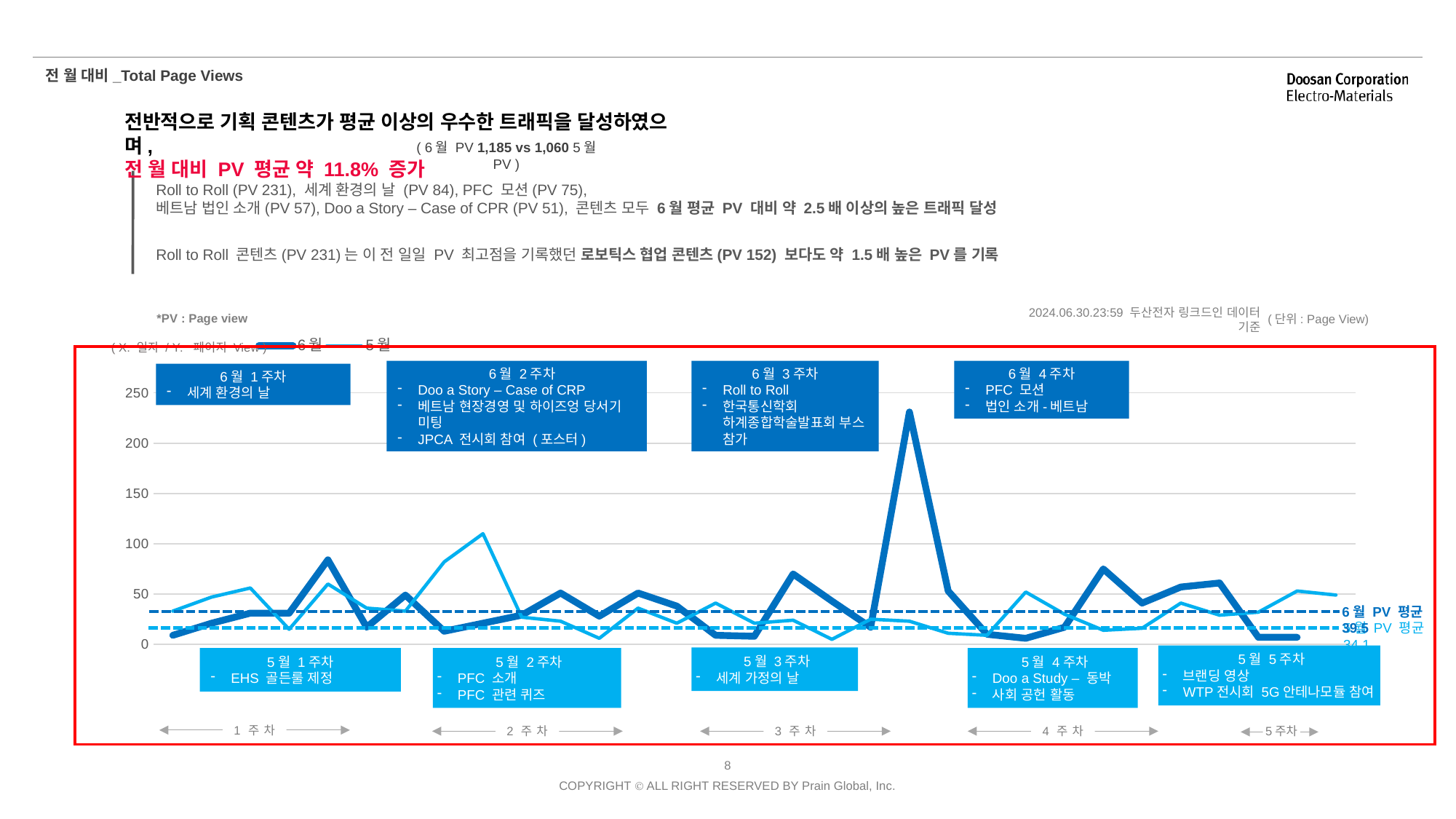

전 월 대비_Total Page Views
전반적으로 기획 콘텐츠가 평균 이상의 우수한 트래픽을 달성하였으며,
전 월 대비 PV 평균 약 11.8% 증가
( 6월 PV 1,185 vs 1,060 5월 PV )
Roll to Roll (PV 231), 세계 환경의 날 (PV 84), PFC 모션(PV 75),
베트남 법인 소개(PV 57), Doo a Story – Case of CPR (PV 51), 콘텐츠 모두 6월 평균 PV 대비 약 2.5배 이상의 높은 트래픽 달성
Roll to Roll 콘텐츠(PV 231)는 이 전 일일 PV 최고점을 기록했던 로보틱스 협업 콘텐츠(PV 152) 보다도 약 1.5배 높은 PV를 기록
*PV : Page view
(단위: Page View)
2024.06.30.23:59 두산전자 링크드인 데이터 기준

### Chart

| Category | 6월 | 5월 |
|---|---|---|
| 1 | 9.0 | 33.0 |
| 2 | 21.0 | 47.0 |
| 3 | 31.0 | 56.0 |
| 4 | 31.0 | 15.0 |
| 5 | 84.0 | 60.0 |
| 6 | 17.0 | 36.0 |
| 7 | 49.0 | 33.0 |
| 8 | 13.0 | 82.0 |
| 9 | 21.0 | 110.0 |
| 10 | 29.0 | 27.0 |
| 11 | 51.0 | 23.0 |
| 12 | 28.0 | 6.0 |
| 13 | 51.0 | 36.0 |
| 14 | 38.0 | 21.0 |
| 15 | 9.0 | 41.0 |
| 16 | 8.0 | 21.0 |
| 17 | 70.0 | 24.0 |
| 18 | 43.0 | 5.0 |
| 19 | 17.0 | 25.0 |
| 20 | 231.0 | 23.0 |
| 21 | 53.0 | 11.0 |
| 22 | 10.0 | 9.0 |
| 23 | 6.0 | 52.0 |
| 24 | 17.0 | 30.0 |
| 25 | 75.0 | 14.0 |
| 26 | 41.0 | 16.0 |
| 27 | 57.0 | 41.0 |
| 28 | 61.0 | 29.0 |
| 29 | 7.0 | 32.0 |
| 30 | 7.0 | 53.0 |
| 31 | None | 49.0 |
( X: 일자 / Y:  페이지 View )

6월 2주차
Doo a Story – Case of CRP
베트남 현장경영 및 하이즈엉 당서기 미팅
JPCA 전시회 참여 (포스터)
6월 4주차
PFC 모션
법인 소개-베트남
6월 3주차
Roll to Roll
한국통신학회 하계종합학술발표회 부스 참가
6월 1주차
세계 환경의 날
6월 PV 평균 39.5
5월 PV 평균 34.1
5월 5주차
브랜딩 영상
WTP전시회 5G안테나모듈 참여
5월 3주차
세계 가정의 날
5월 1주차
EHS 골든룰 제정
5월 2주차
PFC 소개
PFC 관련 퀴즈
5월 4주차
Doo a Study – 동박
사회 공헌 활동
1주차
5주차
4주차
2주차
3주차